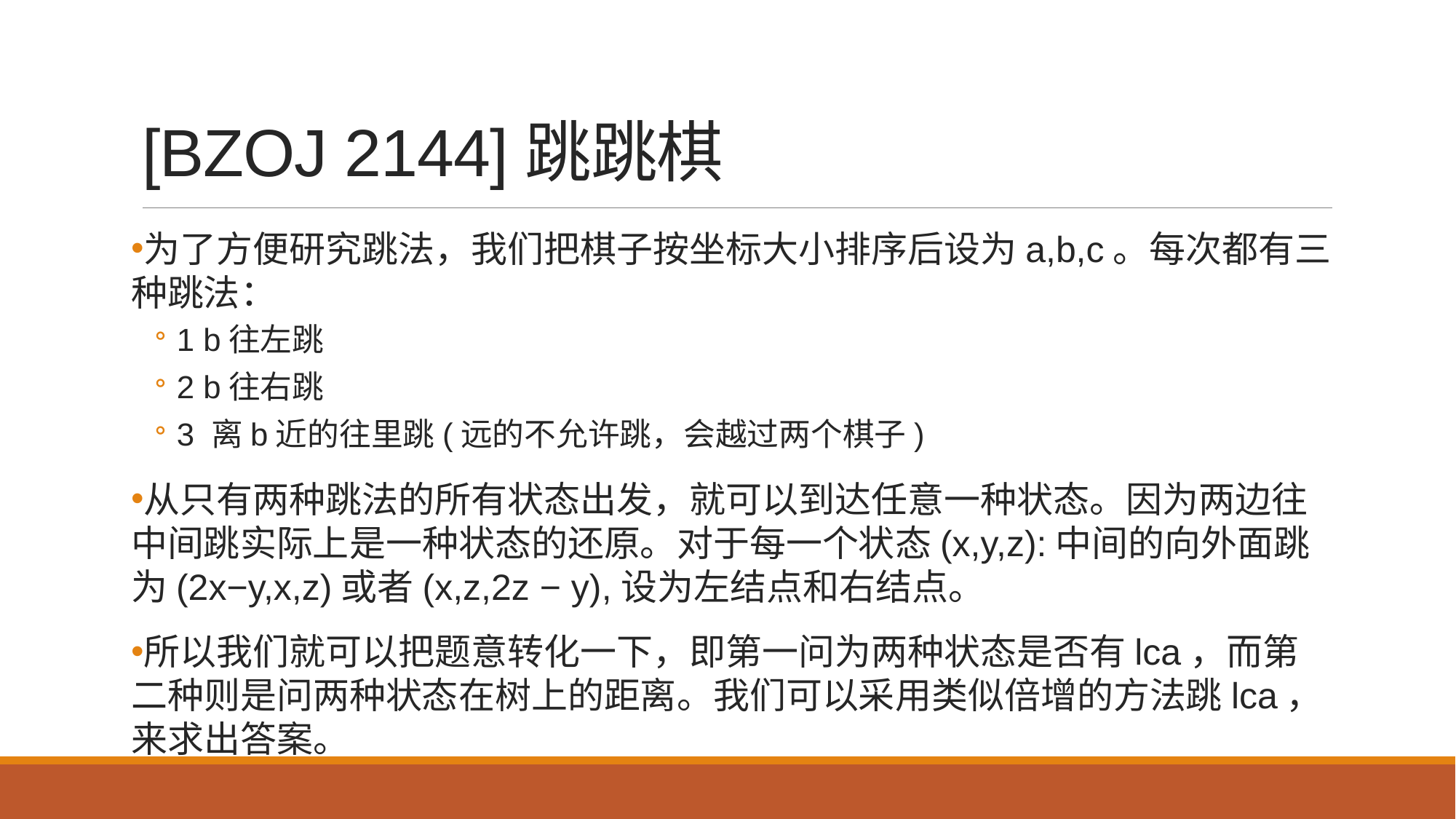

# [BZOJ 2144]跳跳棋
为了方便研究跳法，我们把棋子按坐标大小排序后设为a,b,c。每次都有三种跳法：
1 b往左跳
2 b往右跳
3 离b近的往里跳(远的不允许跳，会越过两个棋子)
从只有两种跳法的所有状态出发，就可以到达任意一种状态。因为两边往中间跳实际上是一种状态的还原。对于每一个状态(x,y,z):中间的向外面跳为(2x−y,x,z)或者(x,z,2z − y),设为左结点和右结点。
所以我们就可以把题意转化一下，即第一问为两种状态是否有lca，而第二种则是问两种状态在树上的距离。我们可以采用类似倍增的方法跳lca，来求出答案。